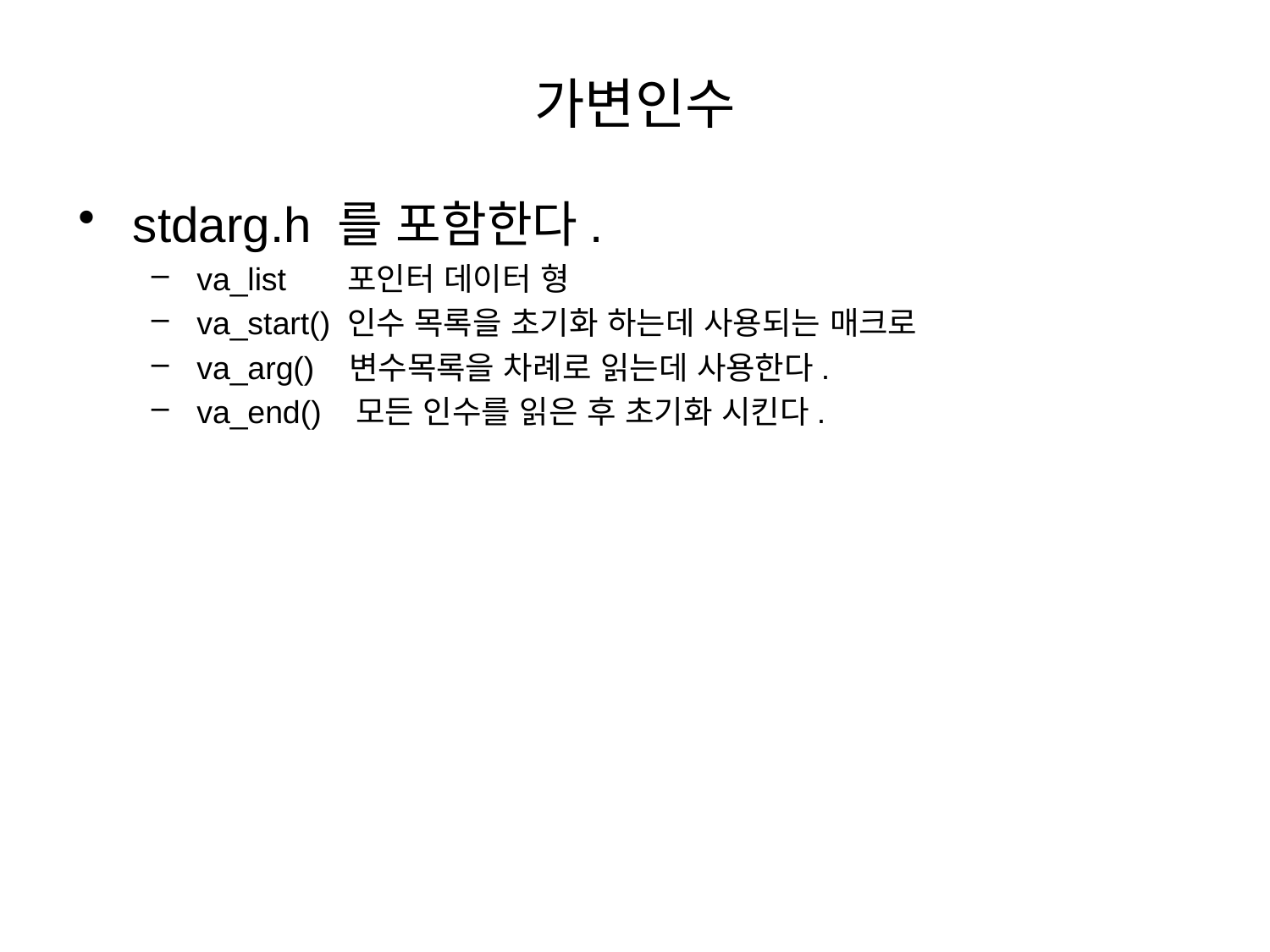

# 가변인수
stdarg.h 를 포함한다.
va_list      포인터 데이터 형
va_start() 인수 목록을 초기화 하는데 사용되는 매크로
va_arg()   변수목록을 차례로 읽는데 사용한다.
va_end()   모든 인수를 읽은 후 초기화 시킨다.